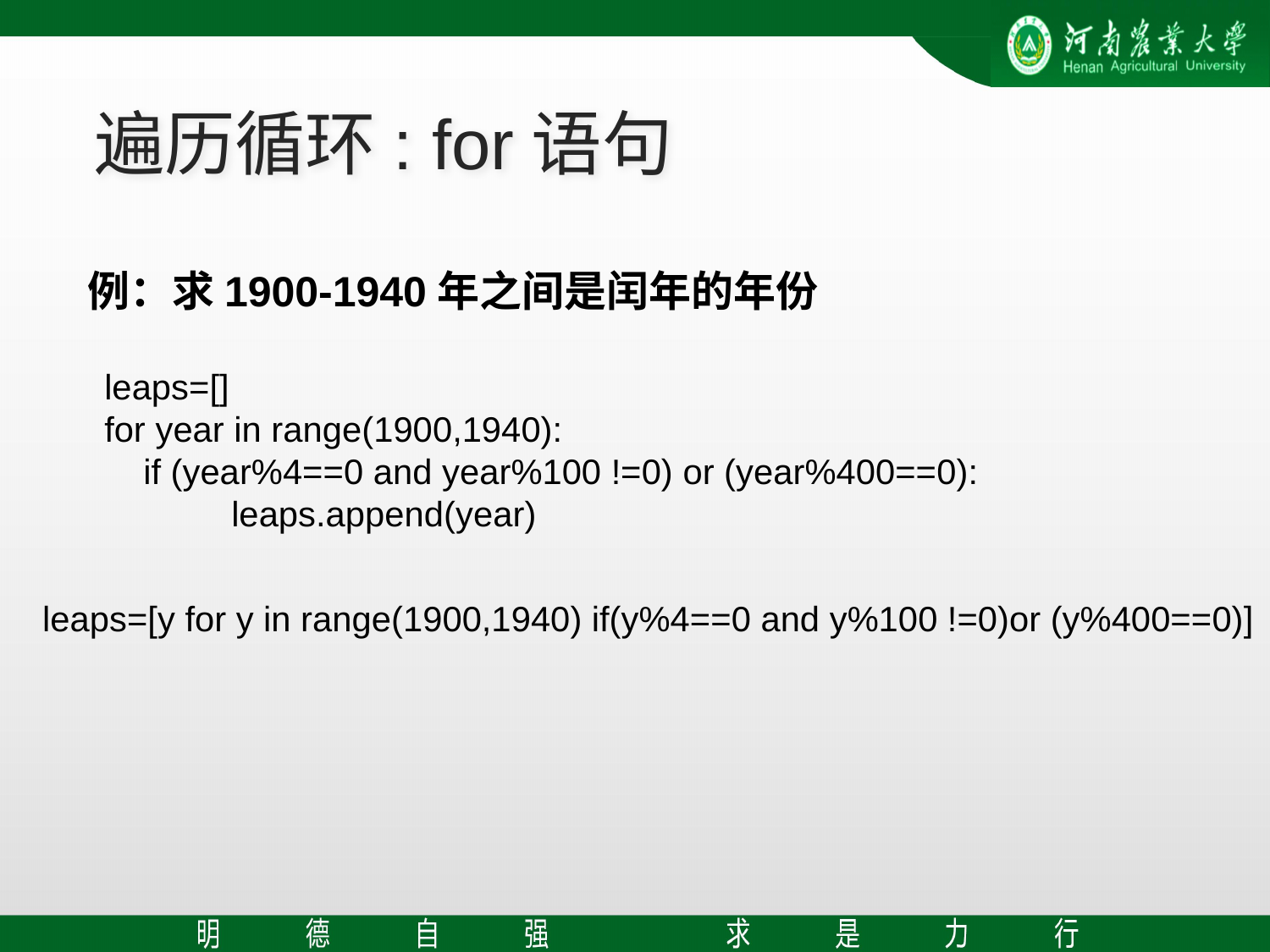

遍历循环: for语句
例：求1900-1940年之间是闰年的年份
leaps=[]
for year in range(1900,1940):
    if (year%4==0 and year%100 !=0) or (year%400==0):
	leaps.append(year)
leaps=[y for y in range(1900,1940) if(y%4==0 and y%100 !=0)or (y%400==0)]